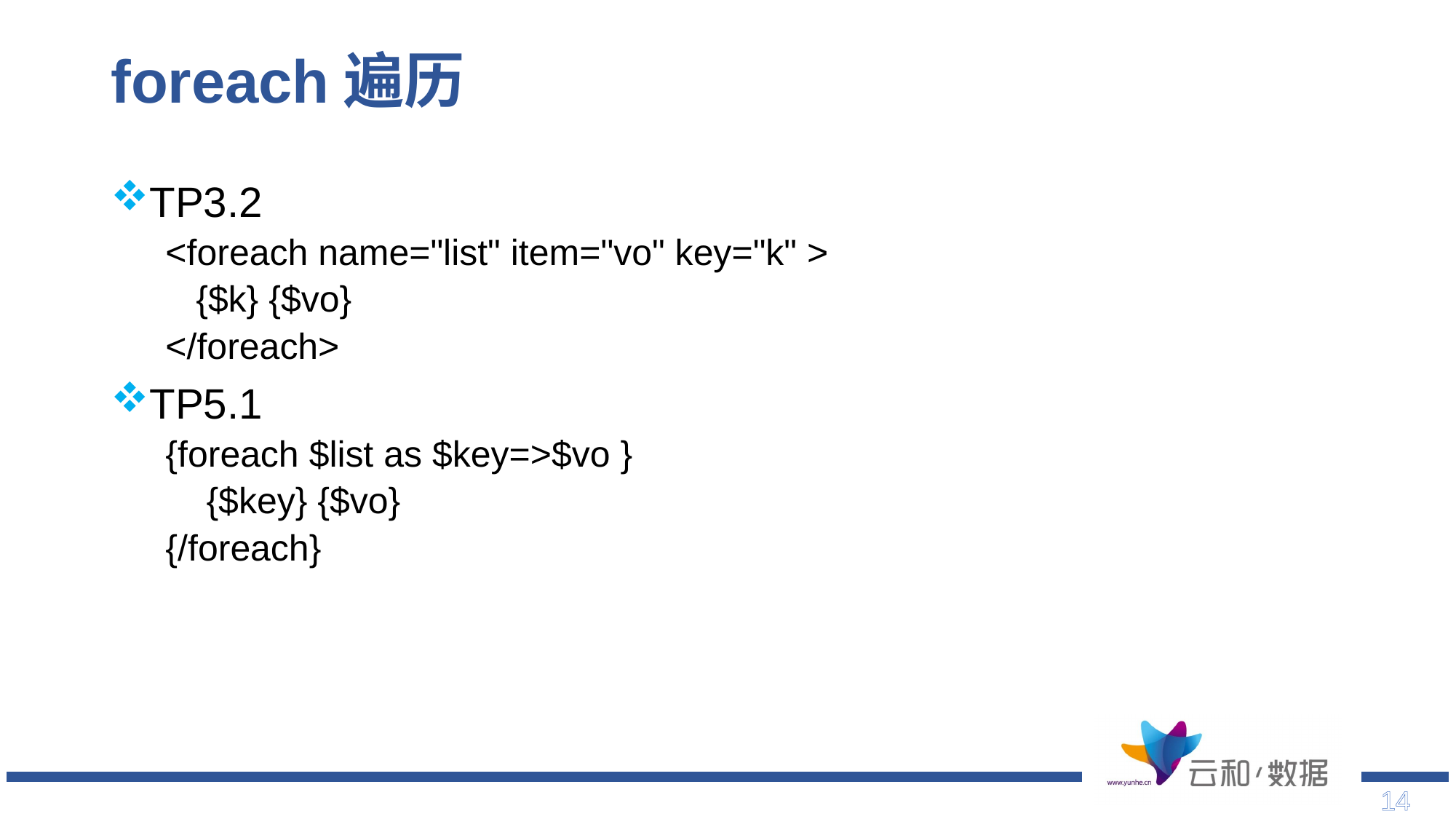

# foreach遍历
TP3.2
<foreach name="list" item="vo" key="k" >
   {$k} {$vo}
</foreach>
TP5.1
{foreach $list as $key=>$vo }
    {$key} {$vo}
{/foreach}